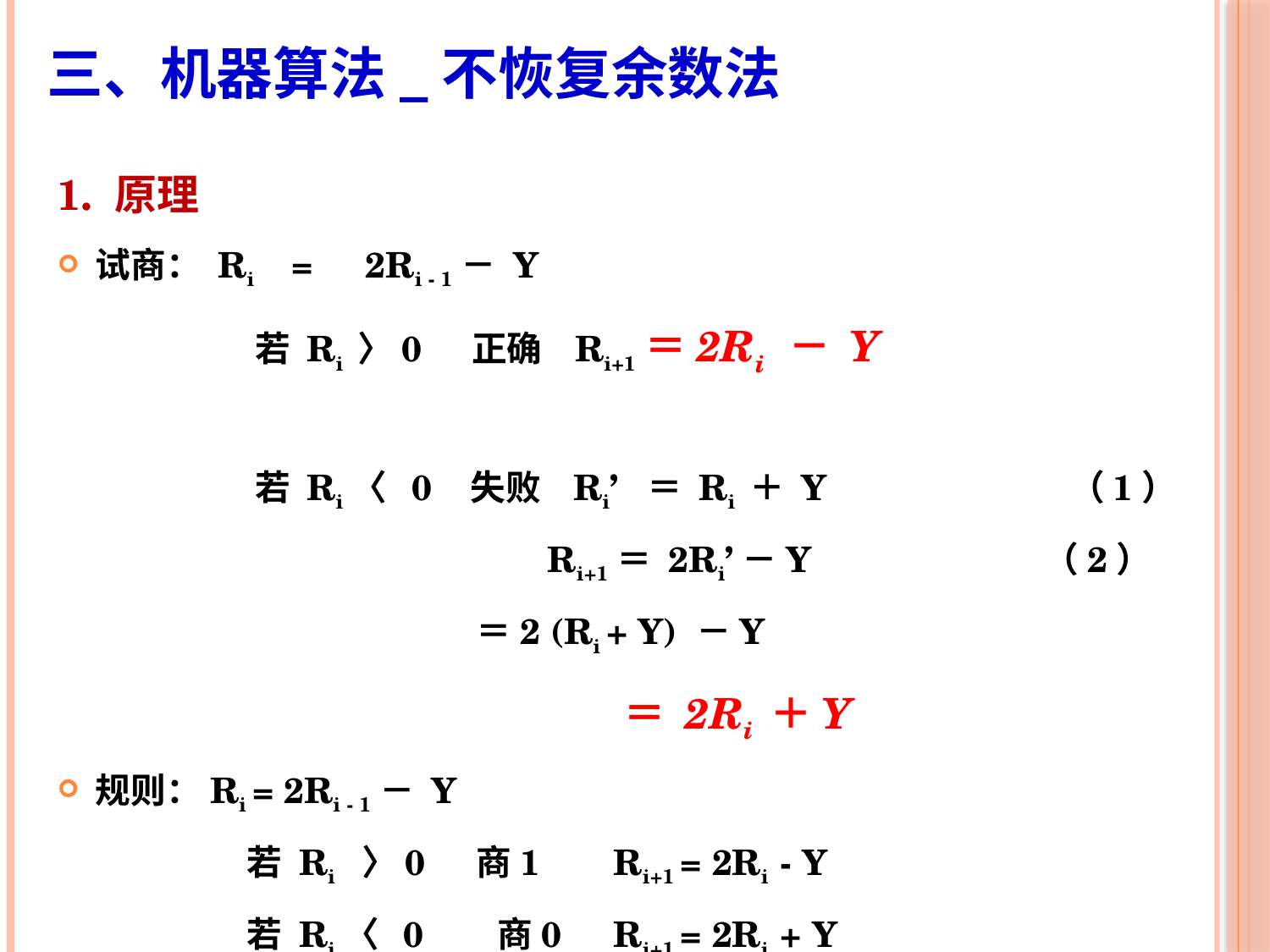

# 三、机器算法_不恢复余数法
1. 原理
试商： Ri　=　2Ri - 1－ Y
		   若 Ri 〉0       正确   Ri+1＝2Ri  － Y

		   若 Ri〈  0     失败   Ri’  ＝ Ri ＋ Y                       （1）
                 		       Ri+1＝ 2Ri’－Y                      （2）
                                                   ＝2 (Ri + Y) －Y
					 ＝ 2Ri ＋Y
规则：Ri = 2Ri - 1－ Y
		  若 Ri   〉0	商1	 Ri+1 = 2Ri  - Y
		  若 Ri〈  0           商0	 Ri+1 = 2Ri  + Y